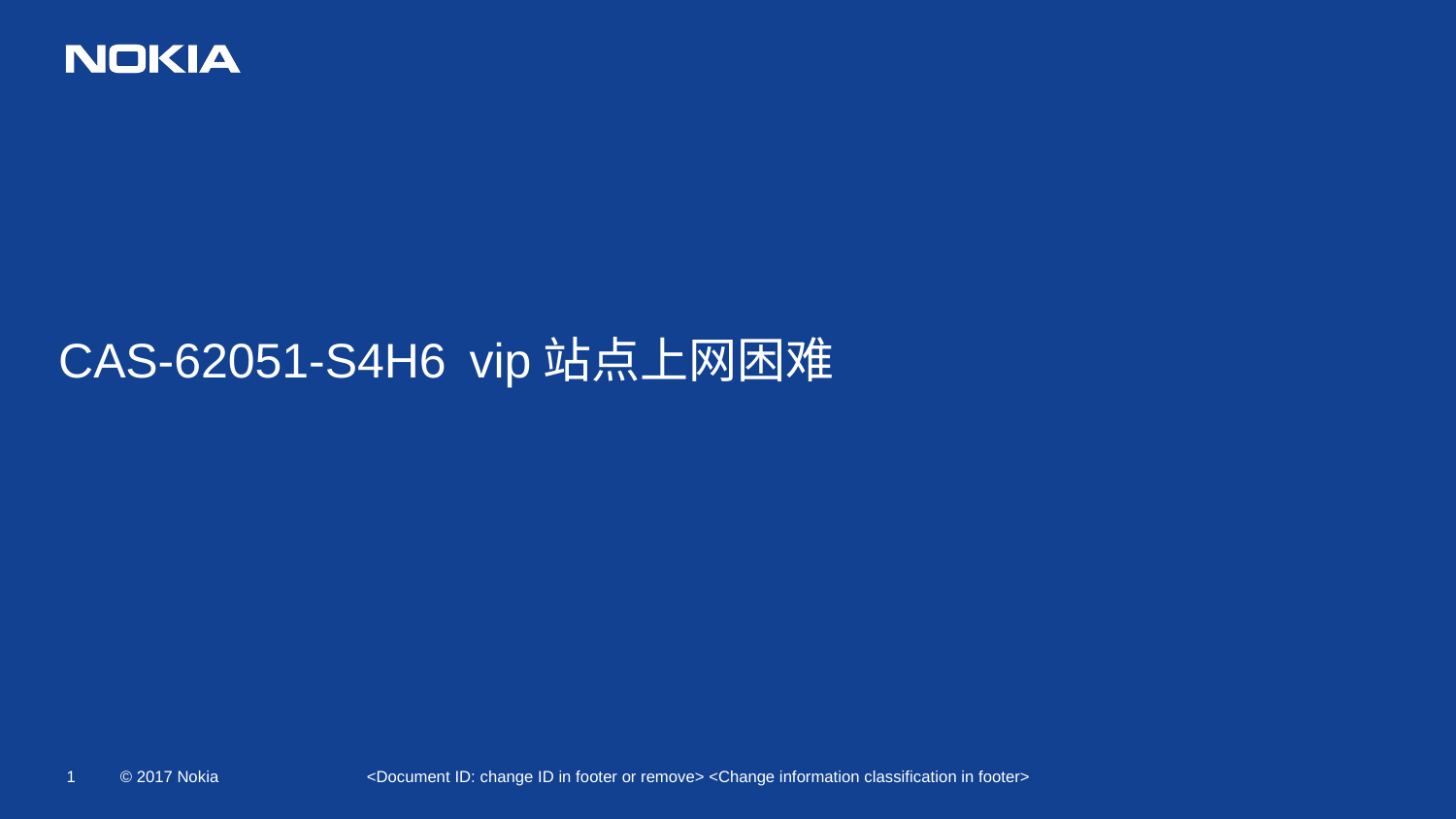

CAS-62051-S4H6  vip站点上网困难

<Document ID: change ID in footer or remove> <Change information classification in footer>